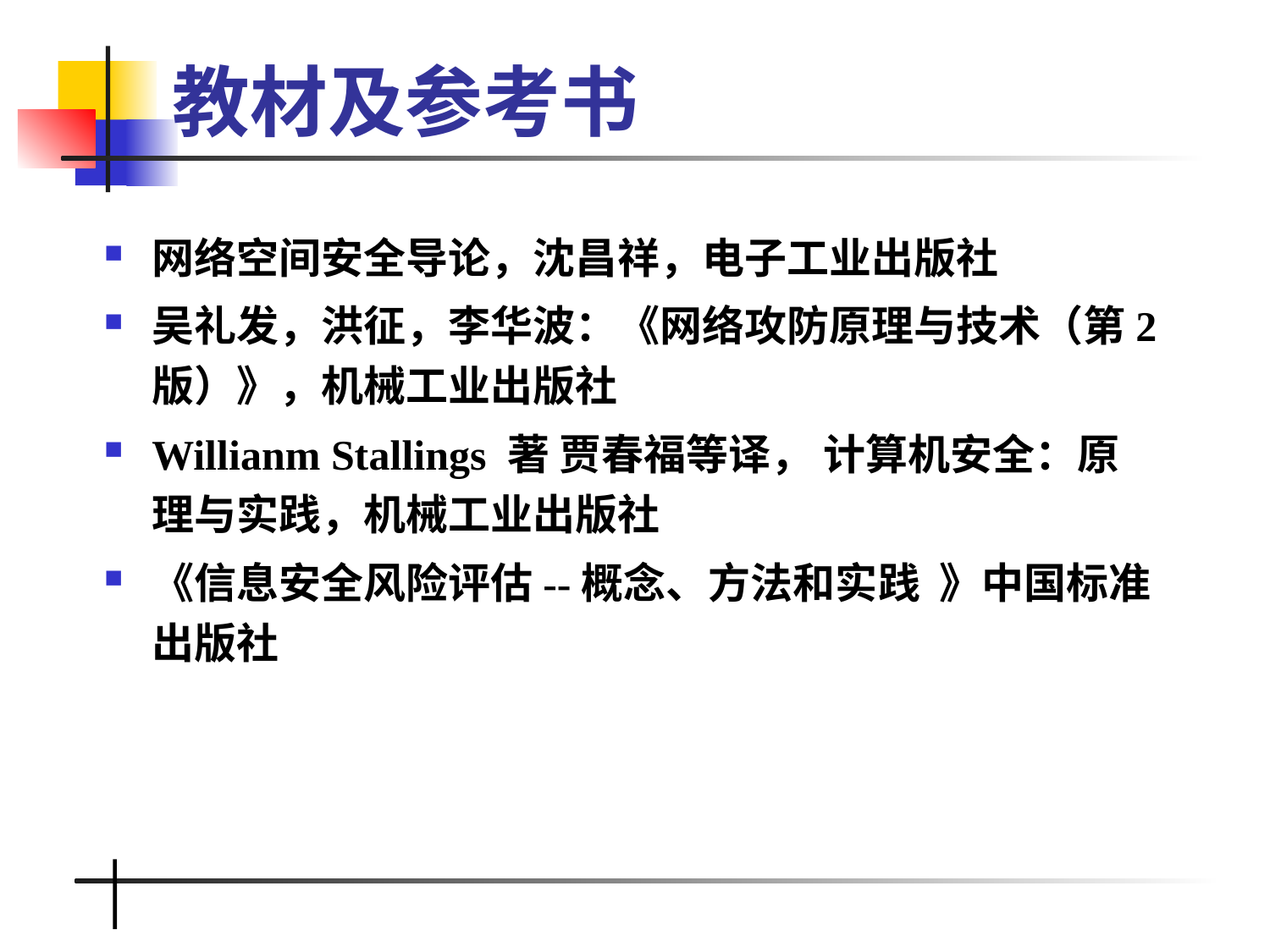

# 教材及参考书
网络空间安全导论，沈昌祥，电子工业出版社
吴礼发，洪征，李华波：《网络攻防原理与技术（第2版）》，机械工业出版社
Willianm Stallings 著 贾春福等译， 计算机安全：原理与实践，机械工业出版社
《信息安全风险评估--概念、方法和实践  》中国标准出版社